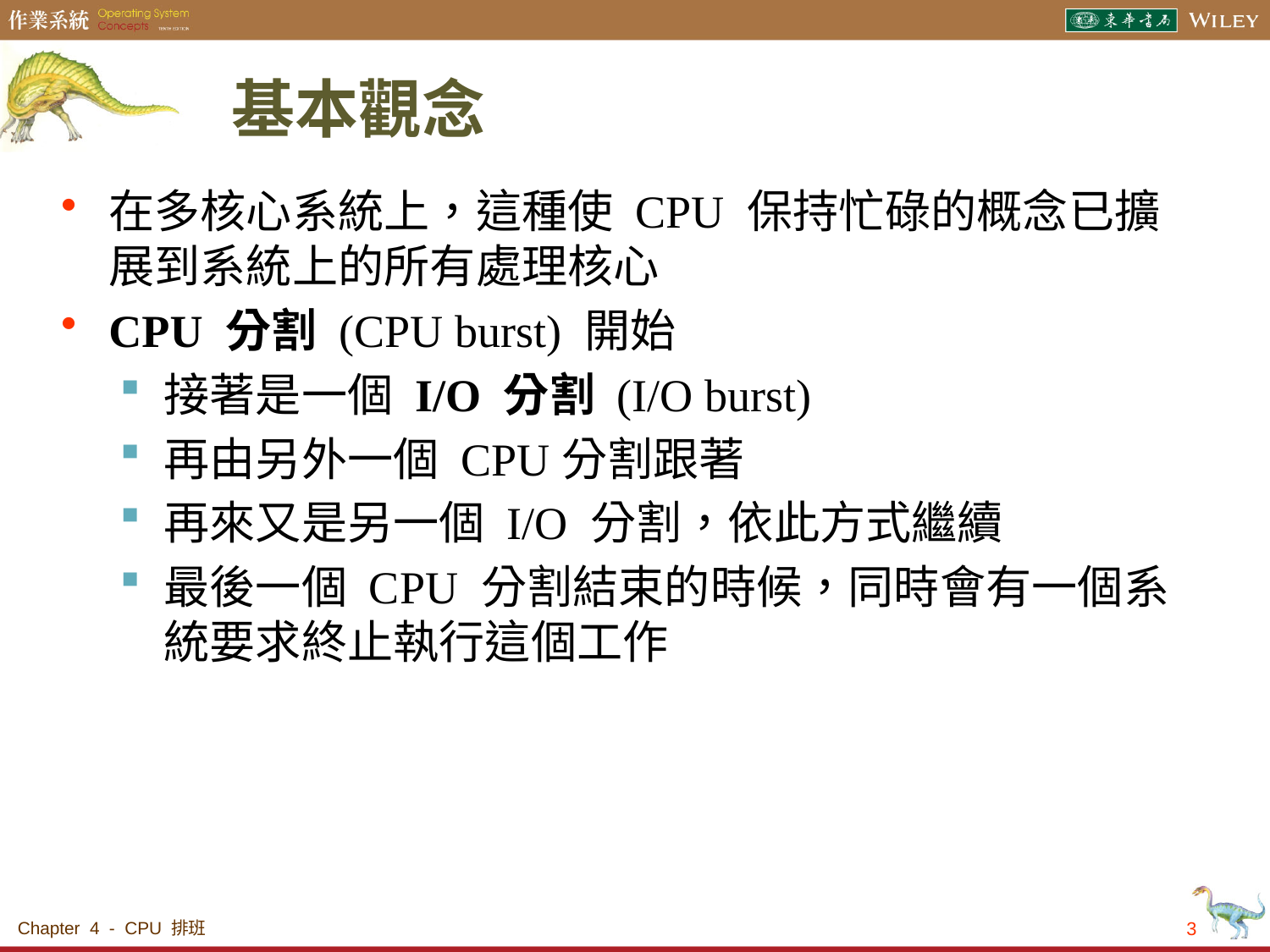

# 基本觀念
在多核心系統上，這種使 CPU 保持忙碌的概念已擴展到系統上的所有處理核心
CPU 分割 (CPU burst) 開始
接著是一個 I/O 分割 (I/O burst)
再由另外一個 CPU分割跟著
再來又是另一個 I/O 分割，依此方式繼續
最後一個 CPU 分割結束的時候，同時會有一個系統要求終止執行這個工作

Chapter  4  -  CPU 排班
3